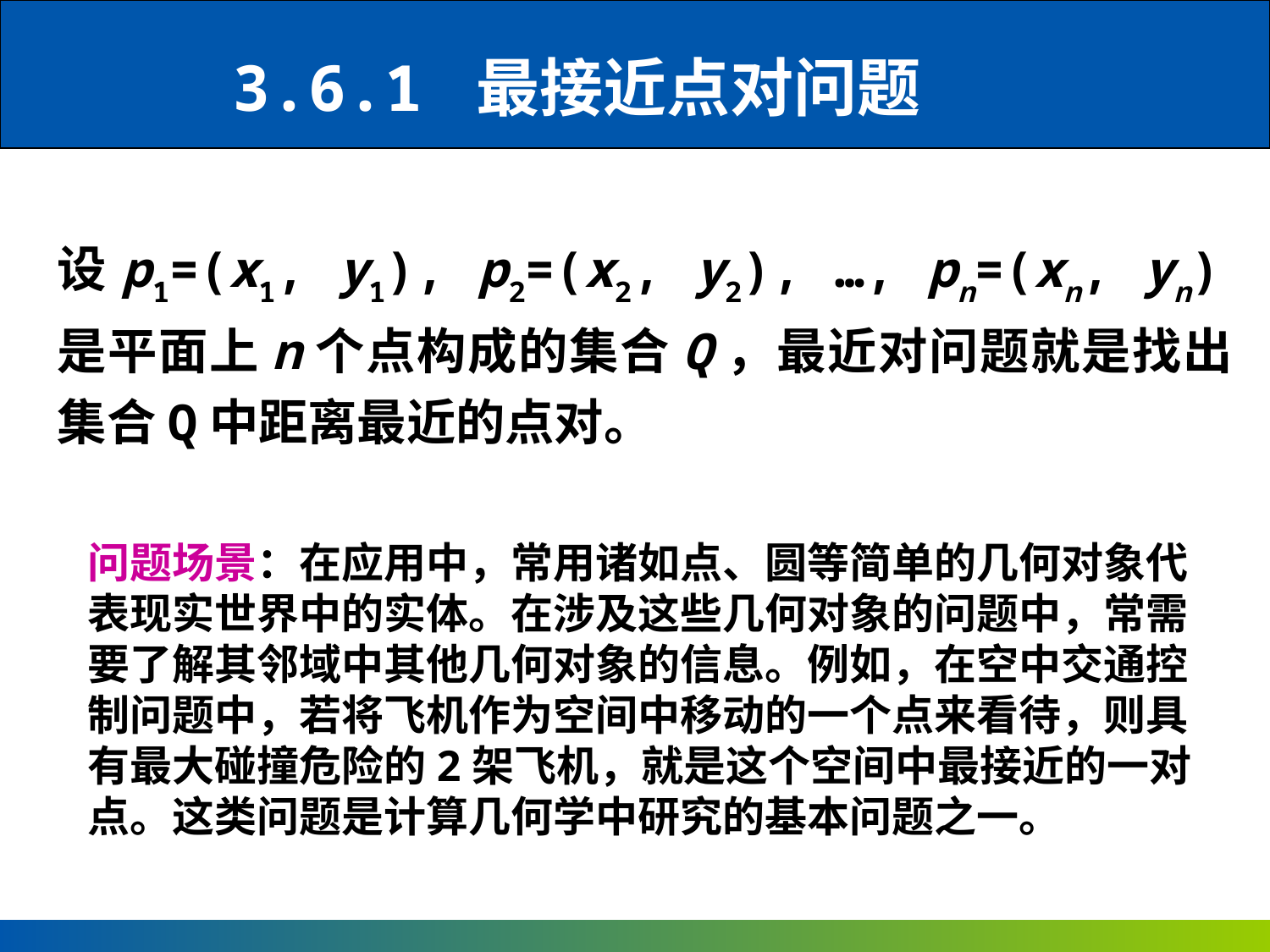

3.6.1 最接近点对问题
设p1=(x1, y1), p2=(x2, y2), …, pn=(xn, yn)是平面上n个点构成的集合Q，最近对问题就是找出集合Q中距离最近的点对。
问题场景：在应用中，常用诸如点、圆等简单的几何对象代表现实世界中的实体。在涉及这些几何对象的问题中，常需要了解其邻域中其他几何对象的信息。例如，在空中交通控制问题中，若将飞机作为空间中移动的一个点来看待，则具有最大碰撞危险的2架飞机，就是这个空间中最接近的一对点。这类问题是计算几何学中研究的基本问题之一。